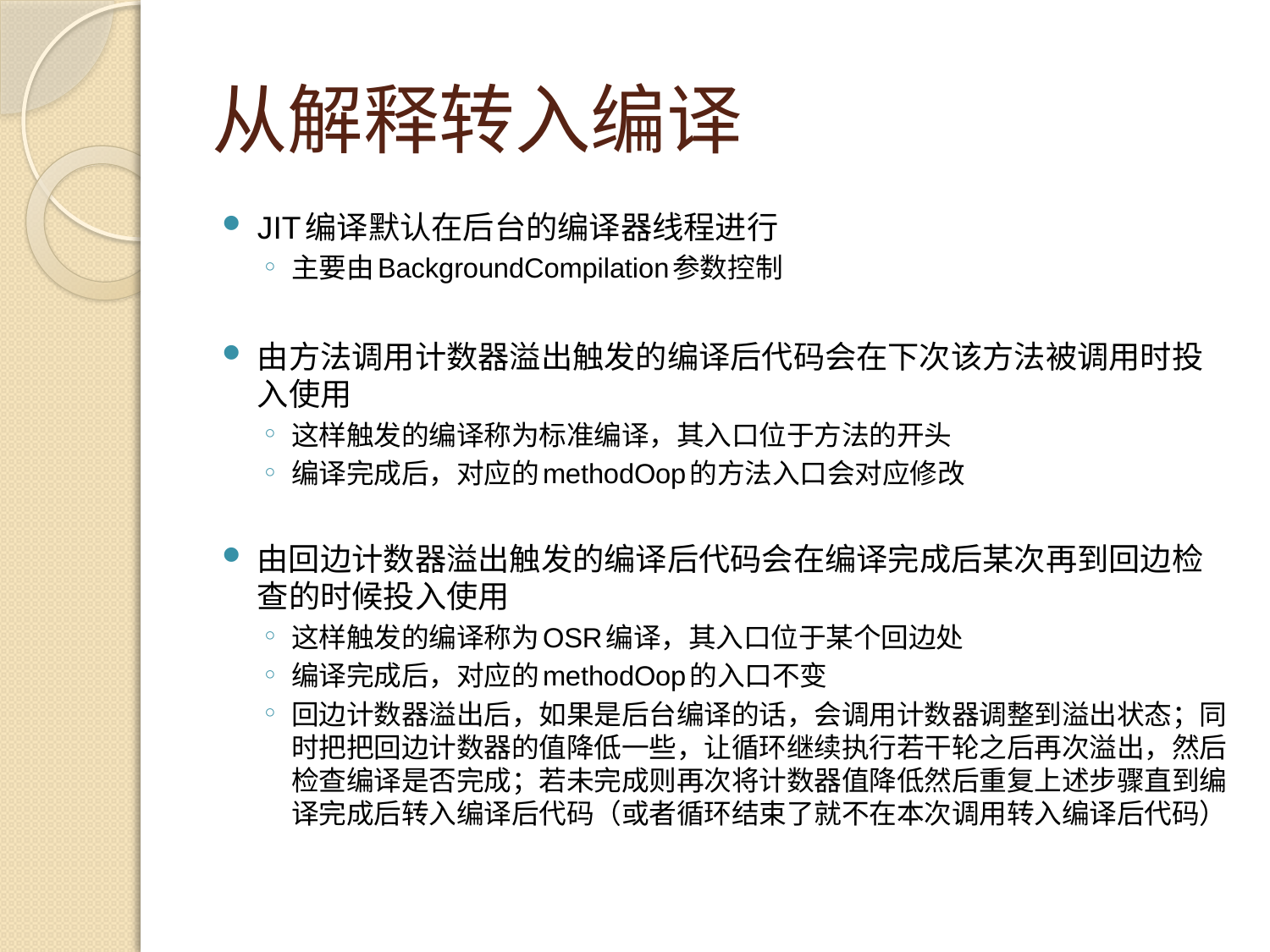

# 从解释转入编译
JIT编译默认在后台的编译器线程进行
主要由BackgroundCompilation参数控制

由方法调用计数器溢出触发的编译后代码会在下次该方法被调用时投入使用
这样触发的编译称为标准编译，其入口位于方法的开头
编译完成后，对应的methodOop的方法入口会对应修改

由回边计数器溢出触发的编译后代码会在编译完成后某次再到回边检查的时候投入使用
这样触发的编译称为OSR编译，其入口位于某个回边处
编译完成后，对应的methodOop的入口不变
回边计数器溢出后，如果是后台编译的话，会调用计数器调整到溢出状态；同时把把回边计数器的值降低一些，让循环继续执行若干轮之后再次溢出，然后检查编译是否完成；若未完成则再次将计数器值降低然后重复上述步骤直到编译完成后转入编译后代码（或者循环结束了就不在本次调用转入编译后代码）